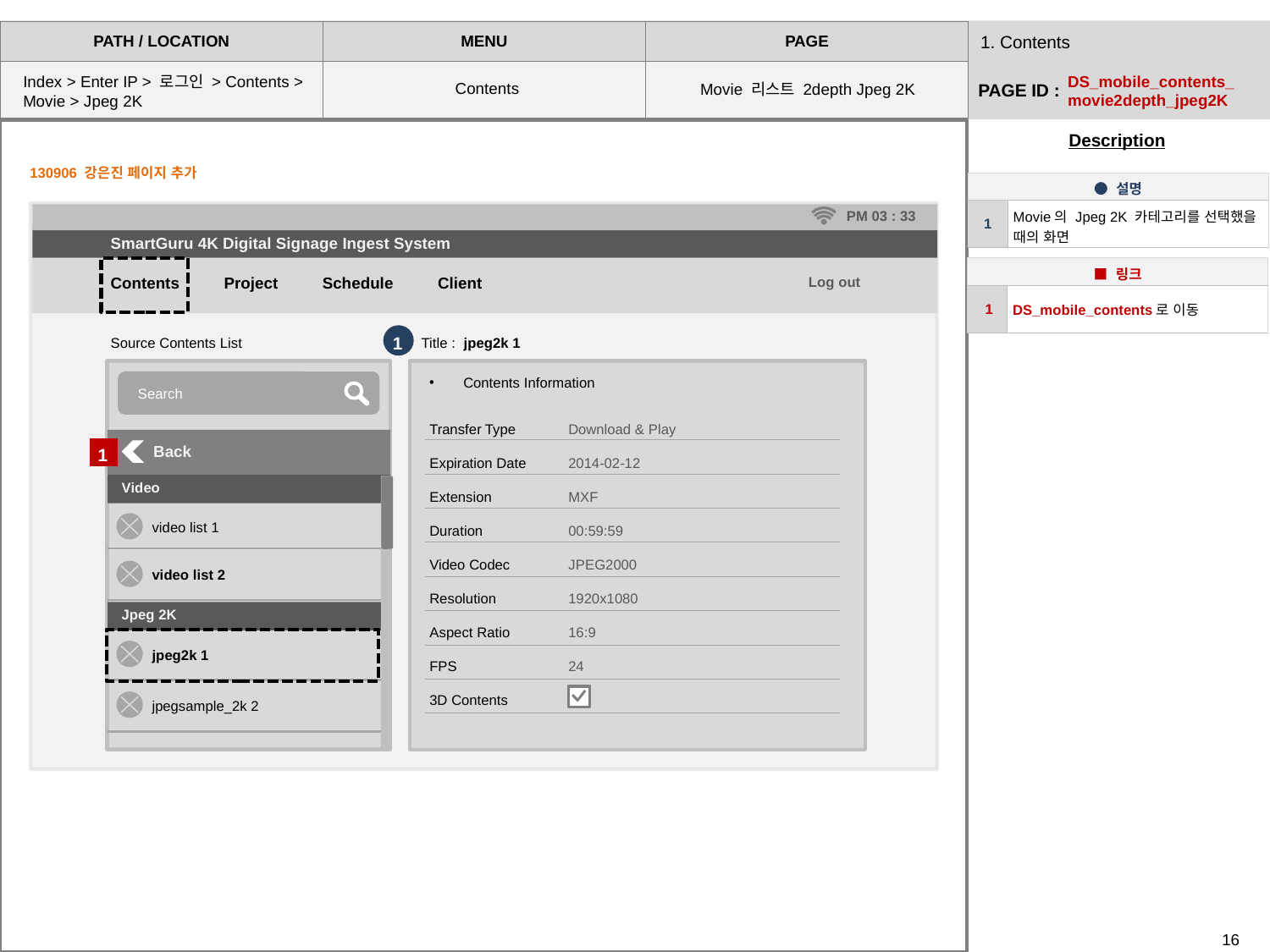

1. Contents

DS_mobile_contents_movie2depth_jpeg2K
Index > Enter IP > 로그인 > Contents >
Movie > Jpeg 2K
Contents
Movie 리스트 2depth Jpeg 2K
130906 강은진 페이지 추가
| ● 설명 |  |
| --- | --- |
| 1 | Movie의 Jpeg 2K 카테고리를 선택했을 때의 화면 |
PM 03 : 33

SmartGuru 4K Digital Signage Ingest System

| ■ 링크 |  |
| --- | --- |
| 1 | DS\_mobile\_contents로 이동 |

Contents          Project          Schedule          Client
Log out
1

Source Contents List
Title :  jpeg2k 1

 Contents Information

Search

Transfer Type
Expiration Date
Extension
Duration
Video Codec
Resolution
Aspect Ratio
FPS
3D Contents
Download & Play
2014-02-12
MXF
00:59:59
JPEG2000
1920x1080
16:9
24
1

Back

Video

video list 1

video list 2

Jpeg 2K

jpeg2k 1

jpegsample_2k 2

16